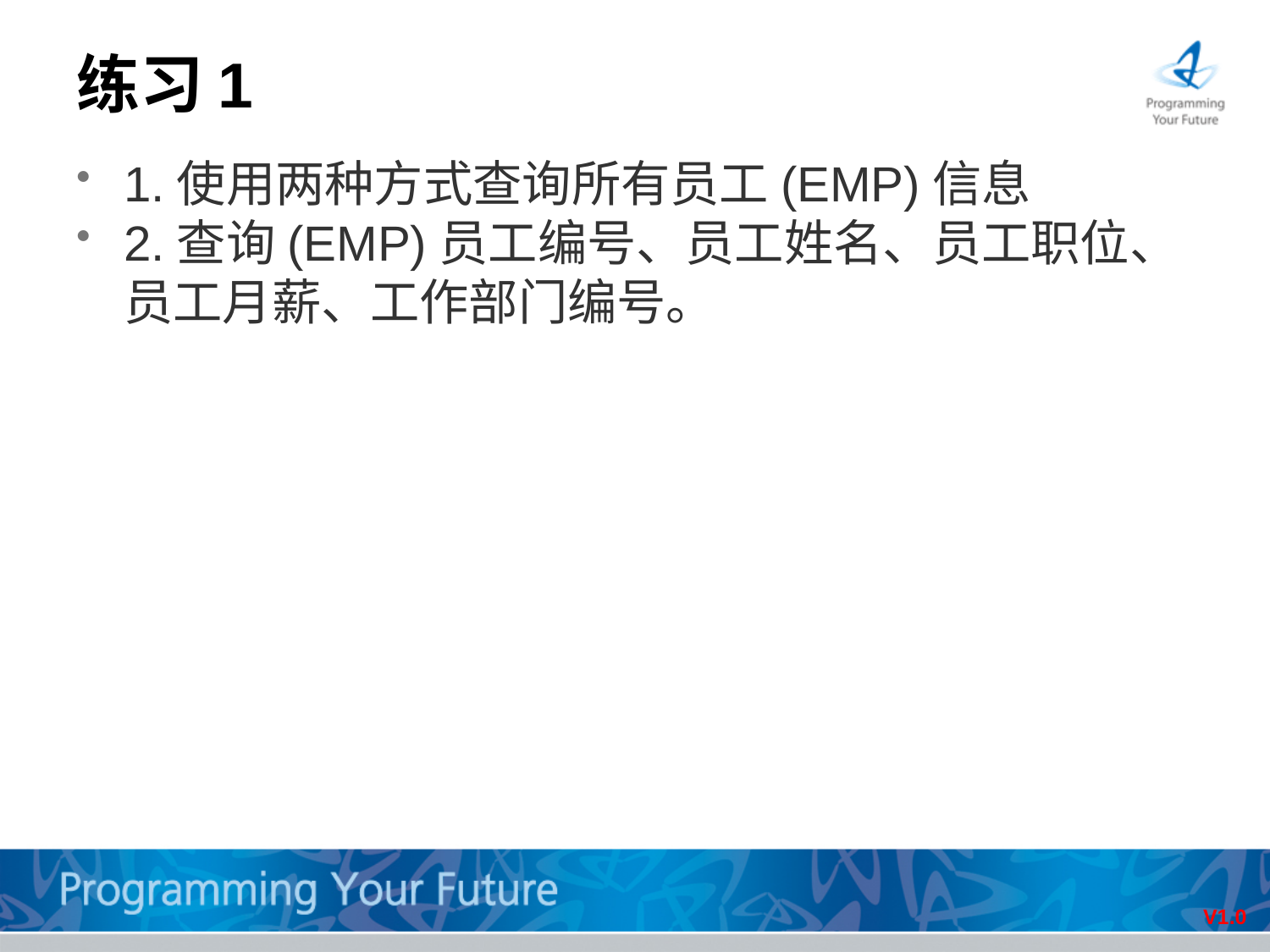

# 练习1
1.使用两种方式查询所有员工(EMP)信息
2.查询(EMP)员工编号、员工姓名、员工职位、员工月薪、工作部门编号。